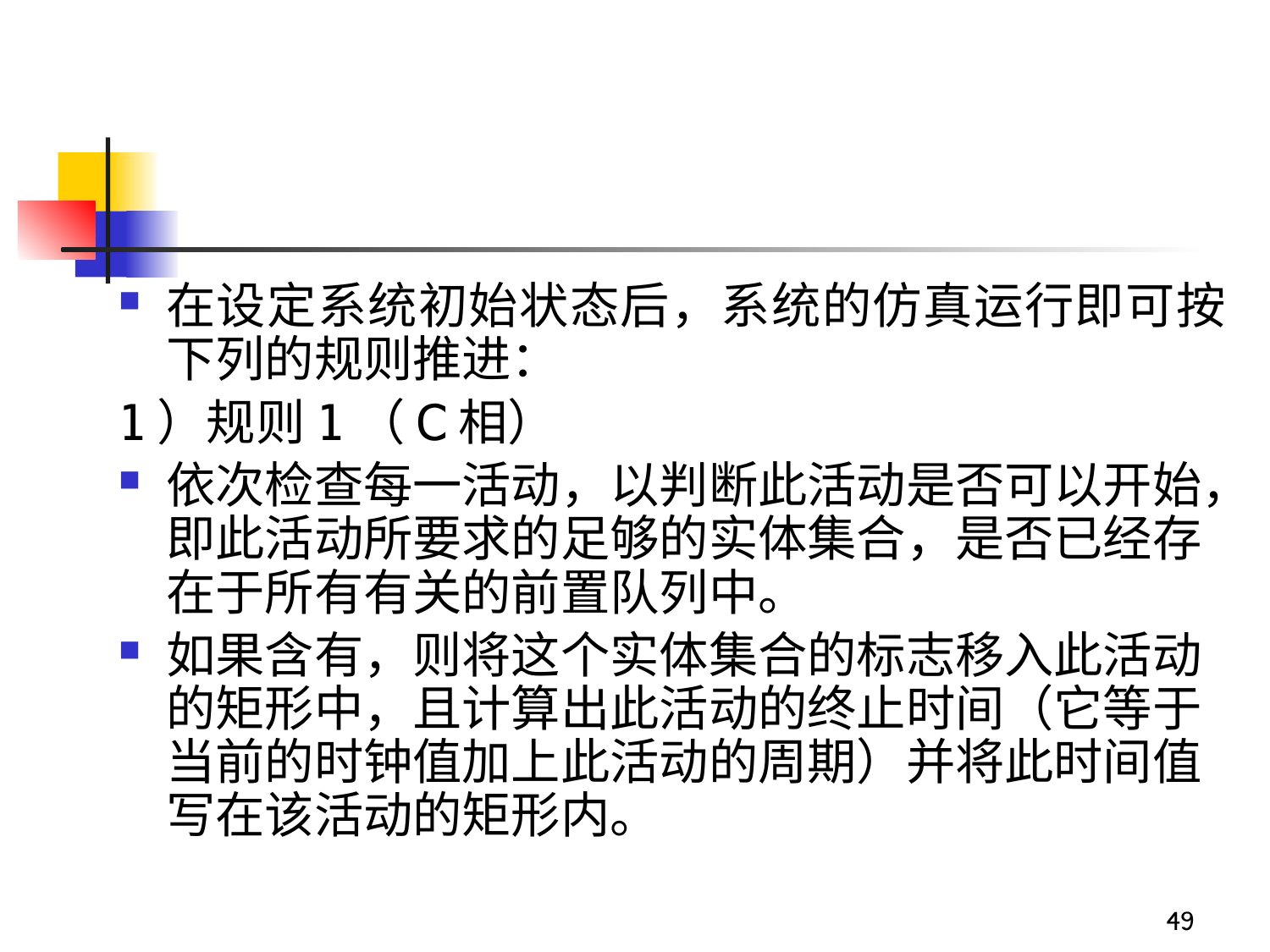

#
在设定系统初始状态后，系统的仿真运行即可按下列的规则推进：
1）规则1（C相）
依次检查每一活动，以判断此活动是否可以开始，即此活动所要求的足够的实体集合，是否已经存在于所有有关的前置队列中。
如果含有，则将这个实体集合的标志移入此活动的矩形中，且计算出此活动的终止时间（它等于当前的时钟值加上此活动的周期）并将此时间值写在该活动的矩形内。
49